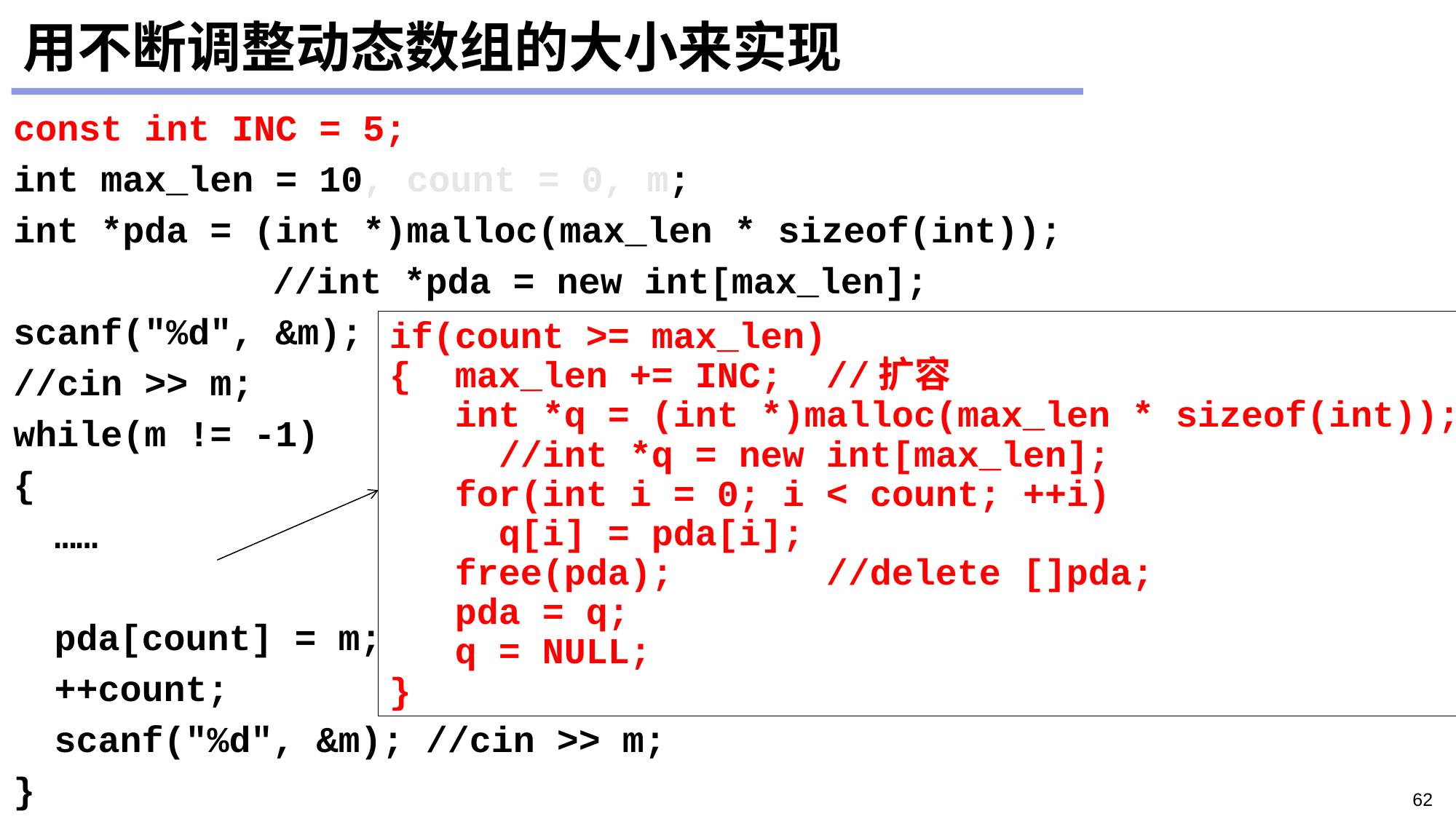

# 用不断调整动态数组的大小来实现
const int INC = 5;
int max_len = 10, count = 0, m;
int *pda = (int *)malloc(max_len * sizeof(int));
			//int *pda = new int[max_len];
scanf("%d", &m);
//cin >> m;
while(m != -1)
{
	……

	pda[count] = m;
	++count;
	scanf("%d", &m); //cin >> m;
}

if(count >= max_len)
{  max_len += INC;	//扩容
   int *q = (int *)malloc(max_len * sizeof(int));
	//int *q = new int[max_len];
   for(int i = 0; i < count; ++i)
	q[i] = pda[i];
   free(pda);		//delete []pda;
   pda = q;
   q = NULL;
}
62